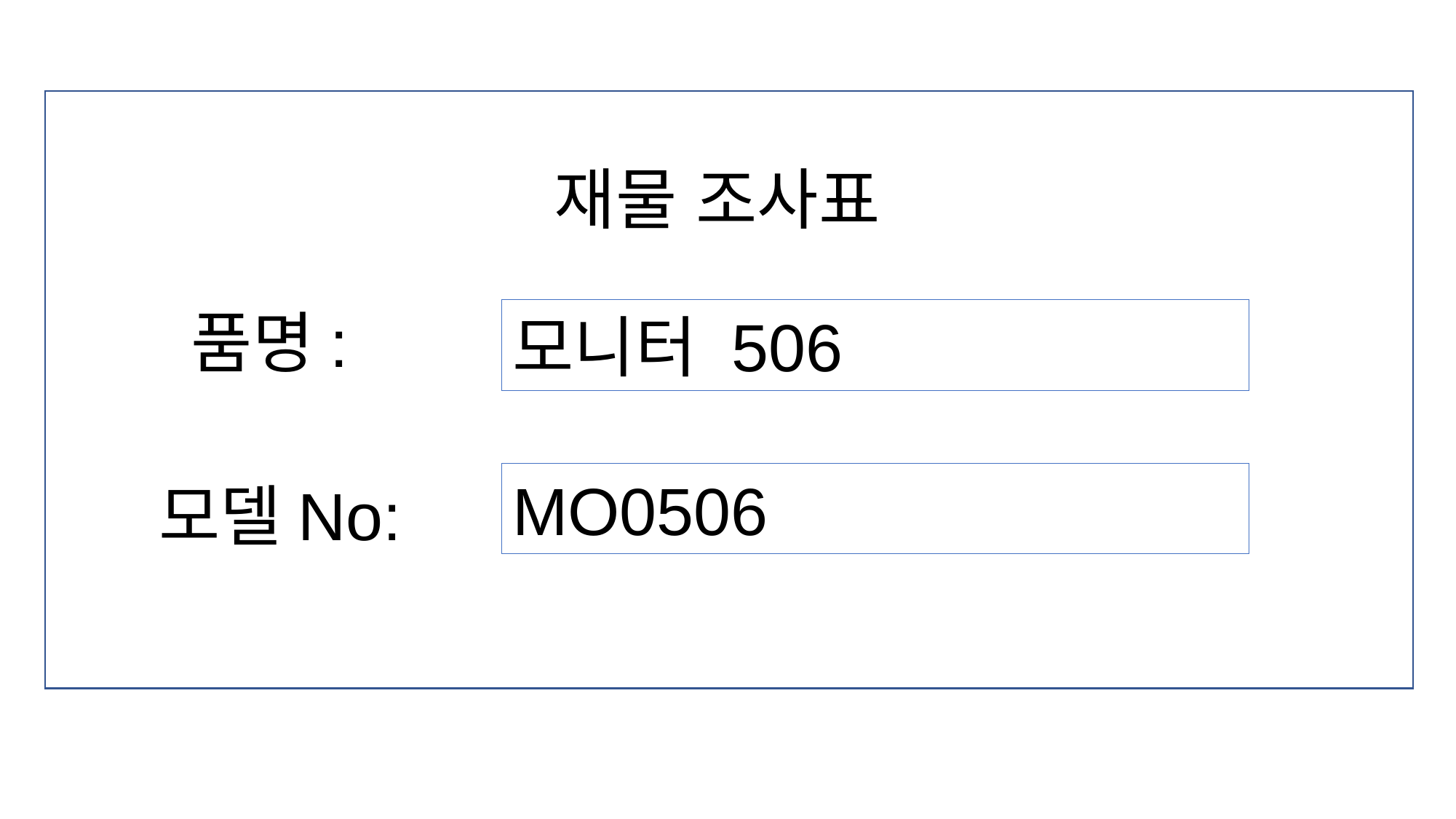

재물 조사표
품명:
모니터 506
MO0506
모델No: